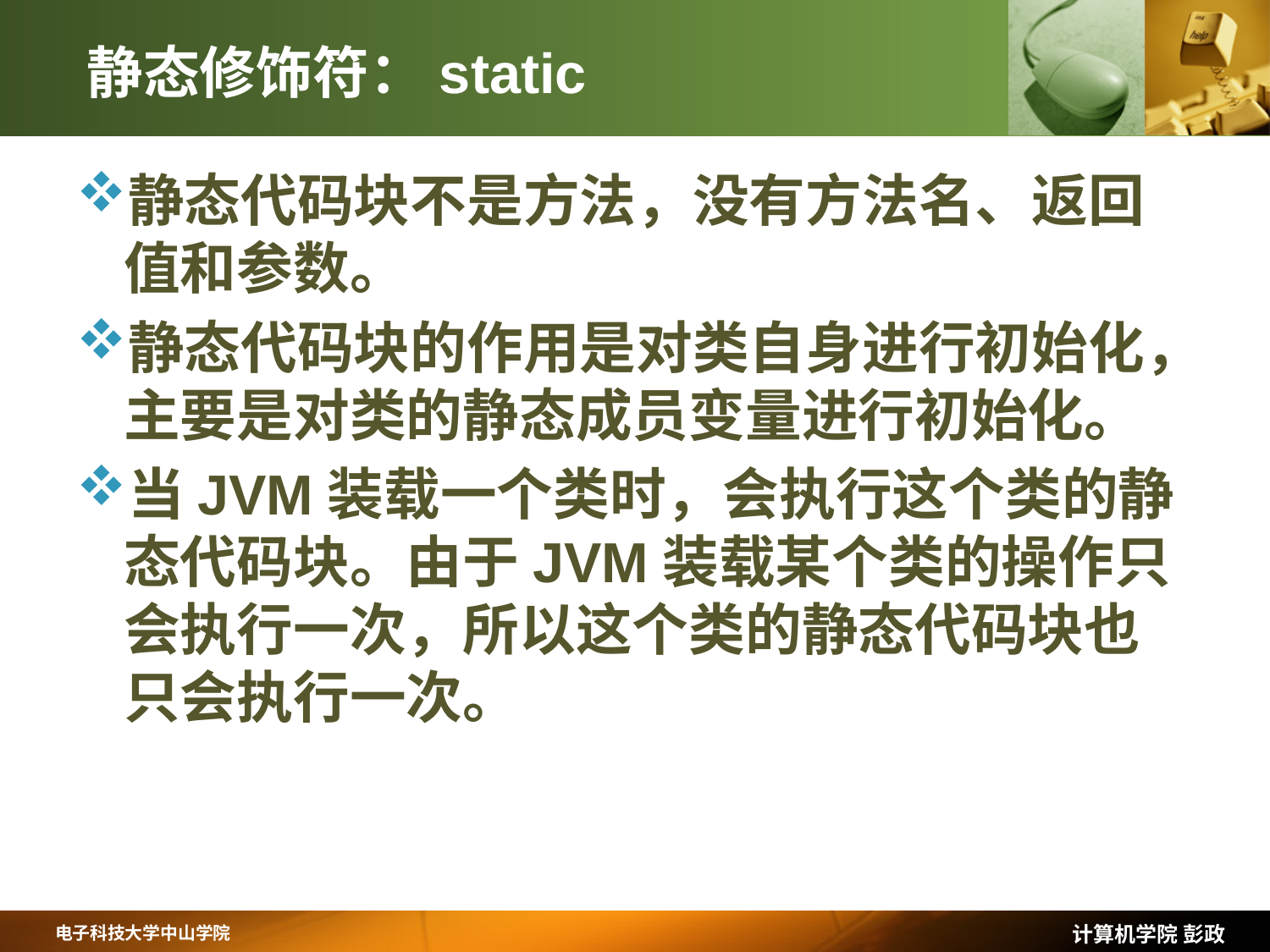

# 静态修饰符：static
静态代码块不是方法，没有方法名、返回值和参数。
静态代码块的作用是对类自身进行初始化，主要是对类的静态成员变量进行初始化。
当JVM装载一个类时，会执行这个类的静态代码块。由于JVM装载某个类的操作只会执行一次，所以这个类的静态代码块也只会执行一次。

计算机学院 彭政
电子科技大学中山学院